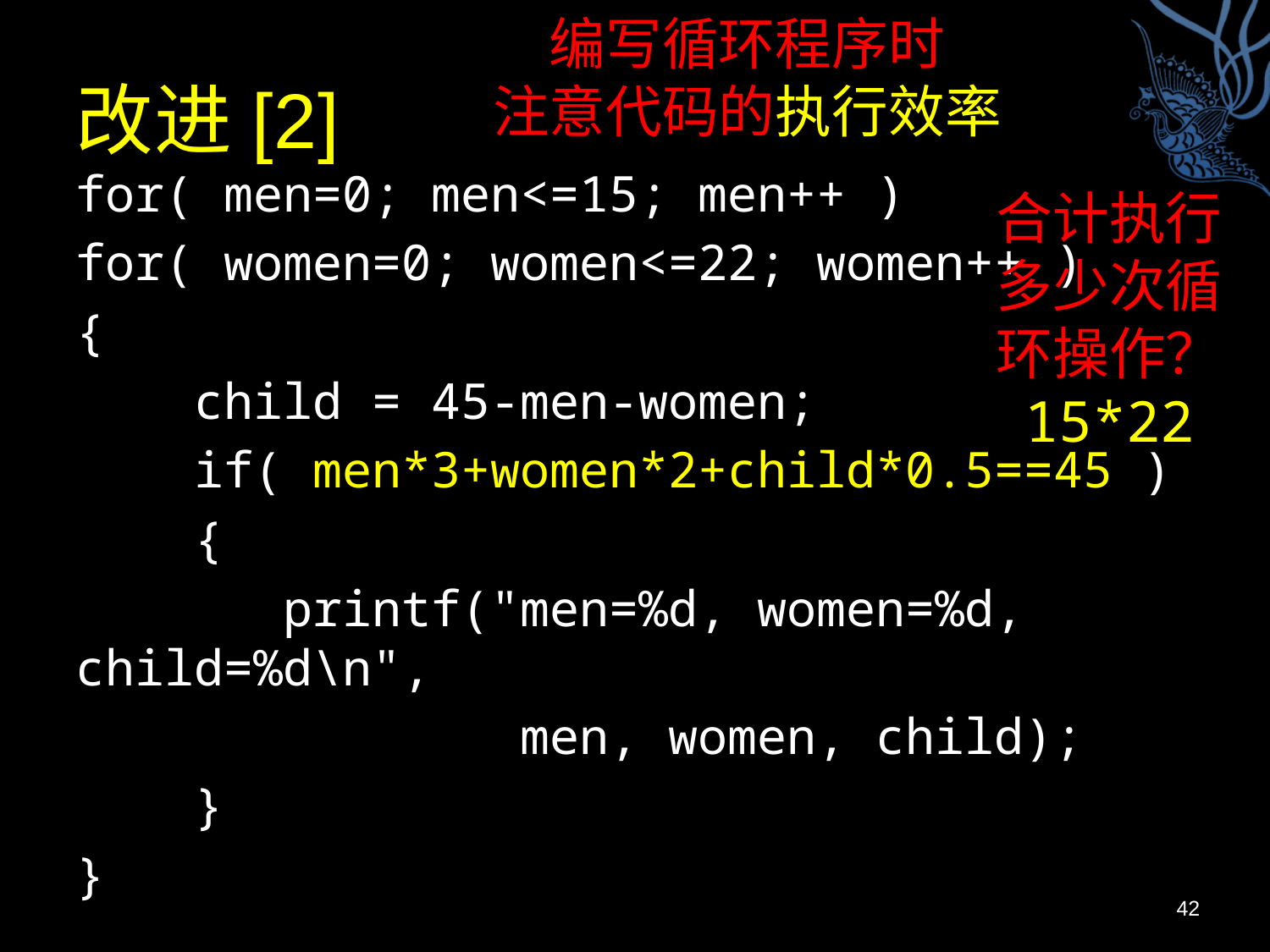

编写循环程序时
注意代码的执行效率
# 改进[2]
for( men=0; men<=15; men++ )
for( women=0; women<=22; women++ )
{
    child = 45-men-women;
    if( men*3+women*2+child*0.5==45 )
    {
       printf("men=%d, women=%d, child=%d\n",
               men, women, child);
    }
}
合计执行多少次循环操作？
15*22
42